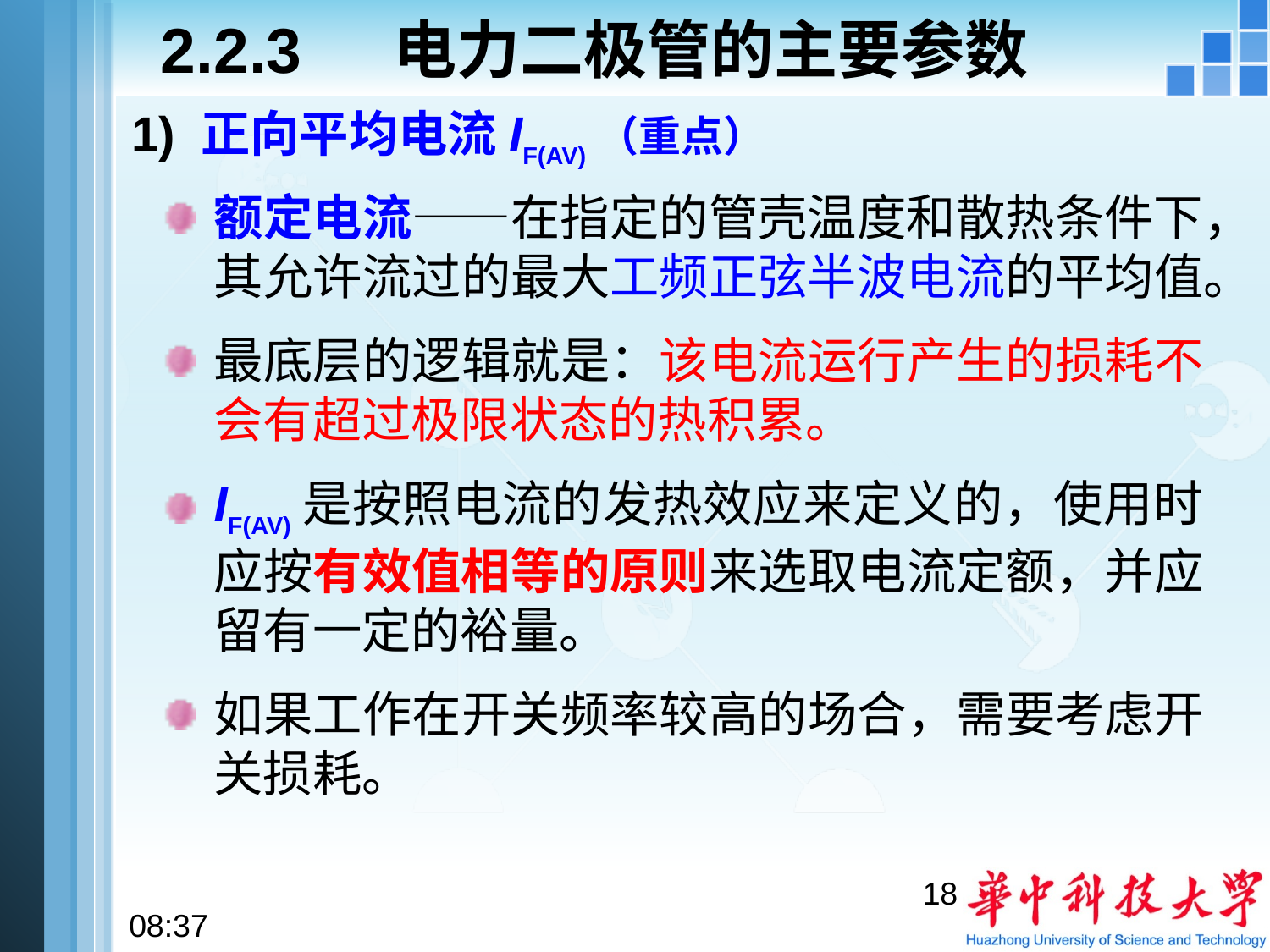

# 2.2.3  电力二极管的主要参数

额定电流——在指定的管壳温度和散热条件下，其允许流过的最大工频正弦半波电流的平均值。
最底层的逻辑就是：该电流运行产生的损耗不会有超过极限状态的热积累。
IF(AV)是按照电流的发热效应来定义的，使用时应按有效值相等的原则来选取电流定额，并应留有一定的裕量。
如果工作在开关频率较高的场合，需要考虑开关损耗。
1) 正向平均电流IF(AV)（重点）

18
08:37